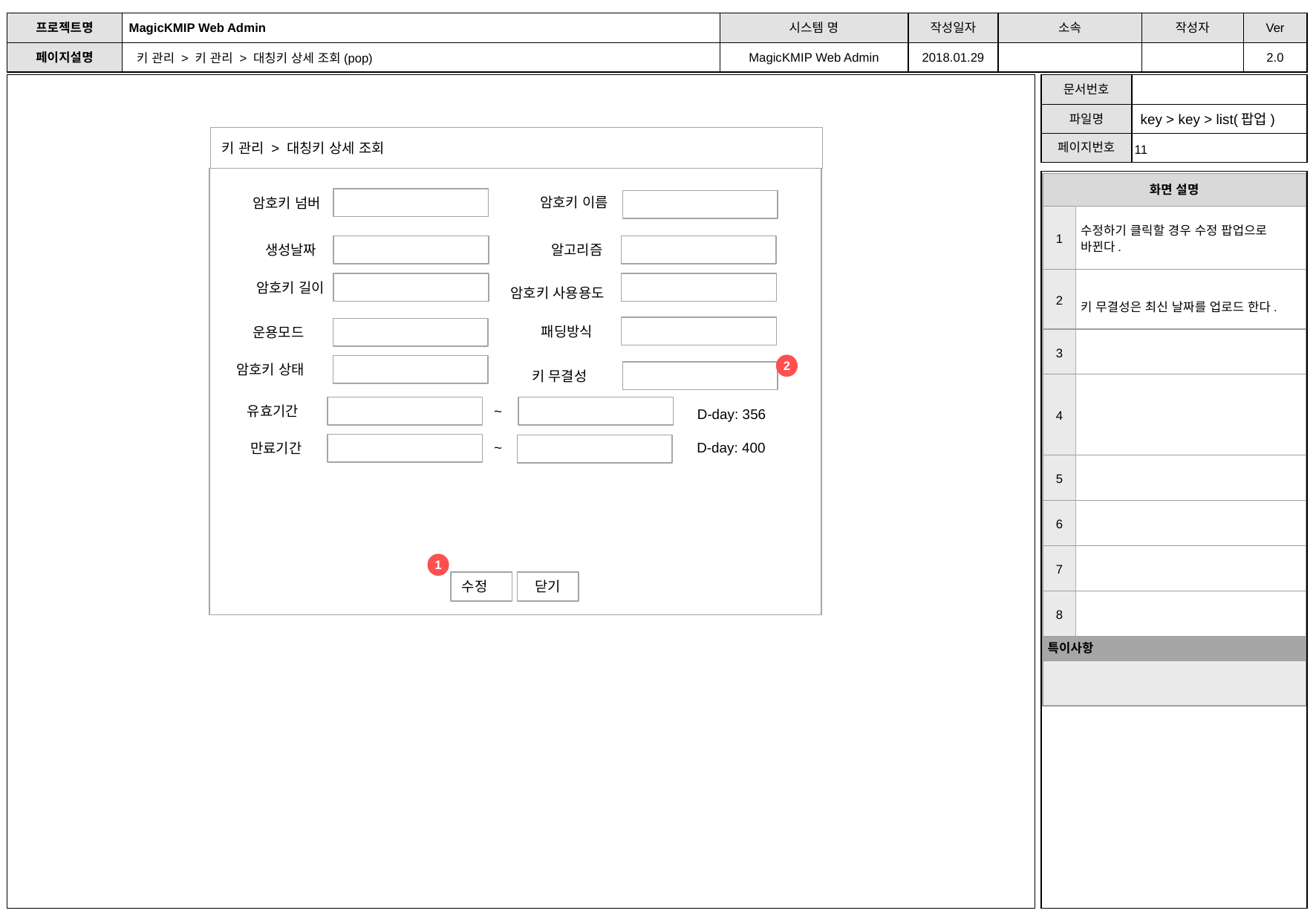

키 관리 > 키 관리 > 대칭키 상세 조회(pop)

key > key > list(팝업)
키 관리 > 대칭키 상세 조회

| 화면 설명 |  |
| --- | --- |
| 1 | 수정하기 클릭할 경우 수정 팝업으로 바뀐다. |
| 2 | 키 무결성은 최신 날짜를 업로드 한다. |
| 3 |  |
| 4 |  |
| 5 |  |
| 6 |  |
| 7 |  |
| 8 |  |
| 특이사항 |  |
|  |  |

암호키 이름
암호키 넘버

생성날짜
알고리즘

암호키 길이
암호키 사용용도

패딩방식
운용모드
2

암호키 상태

키 무결성

유효기간
~
D-day: 356

~
D-day: 400
만료기간
1
수정
닫기